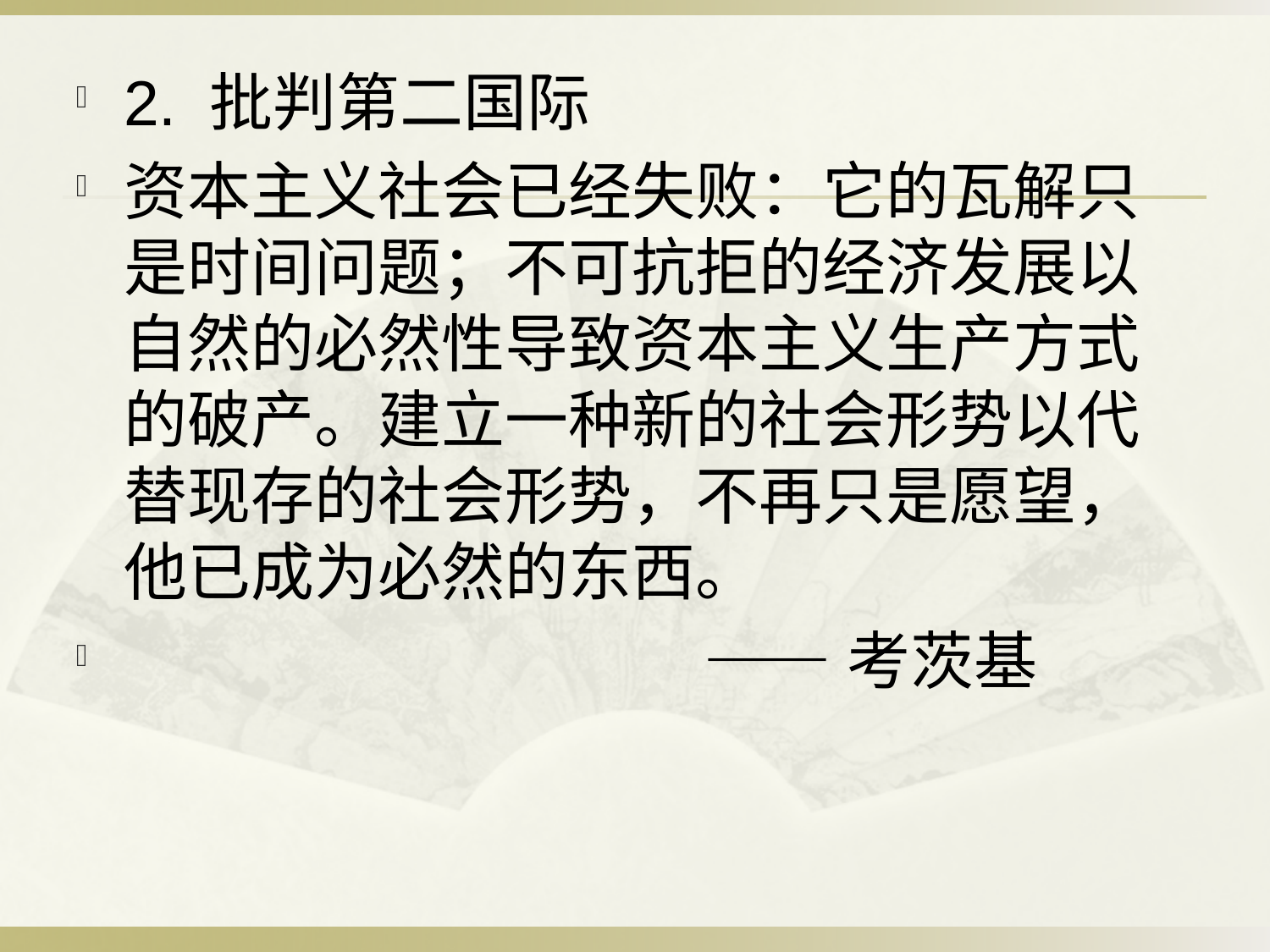

2. 批判第二国际
资本主义社会已经失败：它的瓦解只是时间问题；不可抗拒的经济发展以自然的必然性导致资本主义生产方式的破产。建立一种新的社会形势以代替现存的社会形势，不再只是愿望，他已成为必然的东西。
                                         ——考茨基